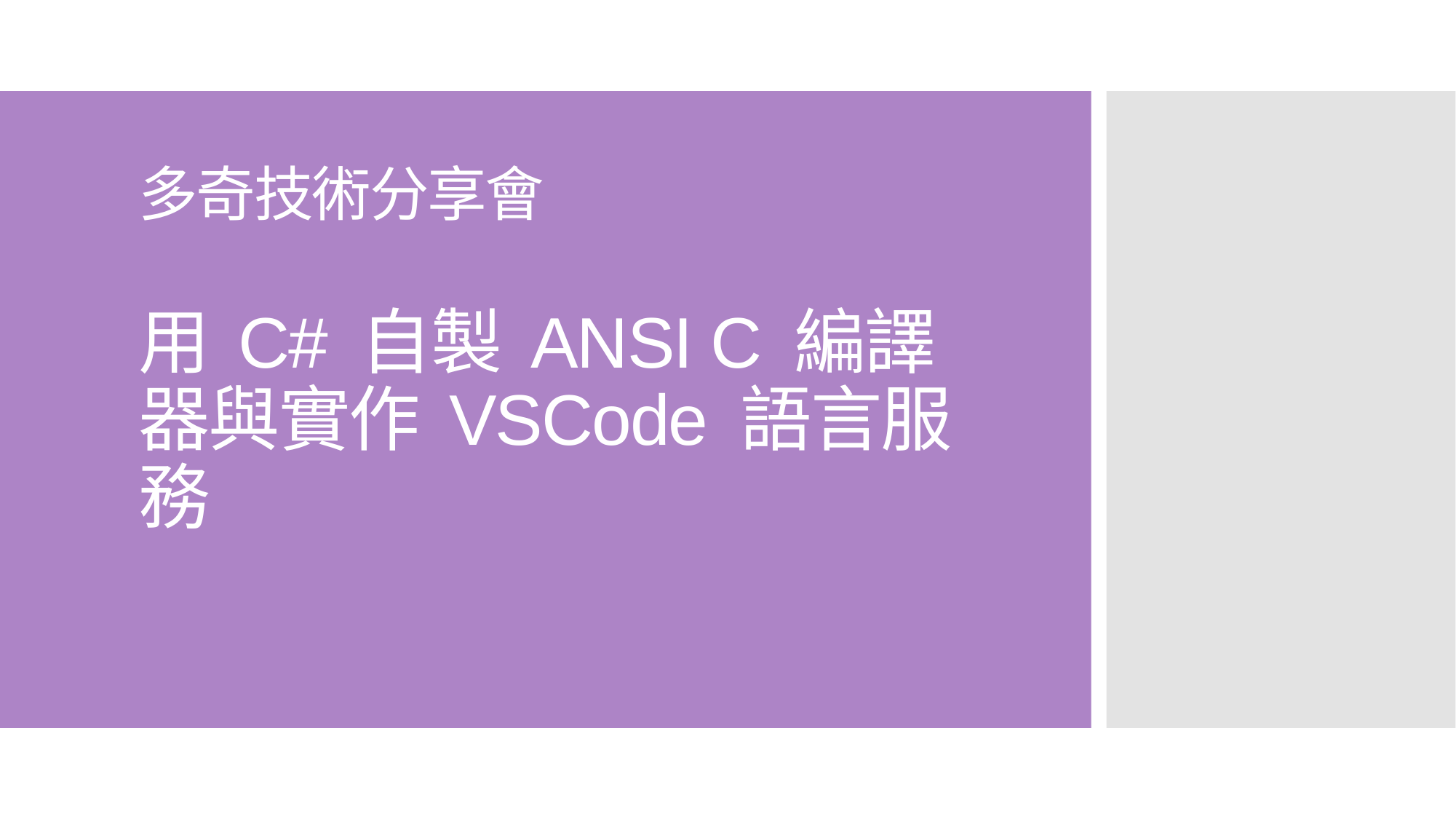

# 多奇技術分享會 用 C# 自製 ANSI C 編譯器與實作 VSCode 語言服務